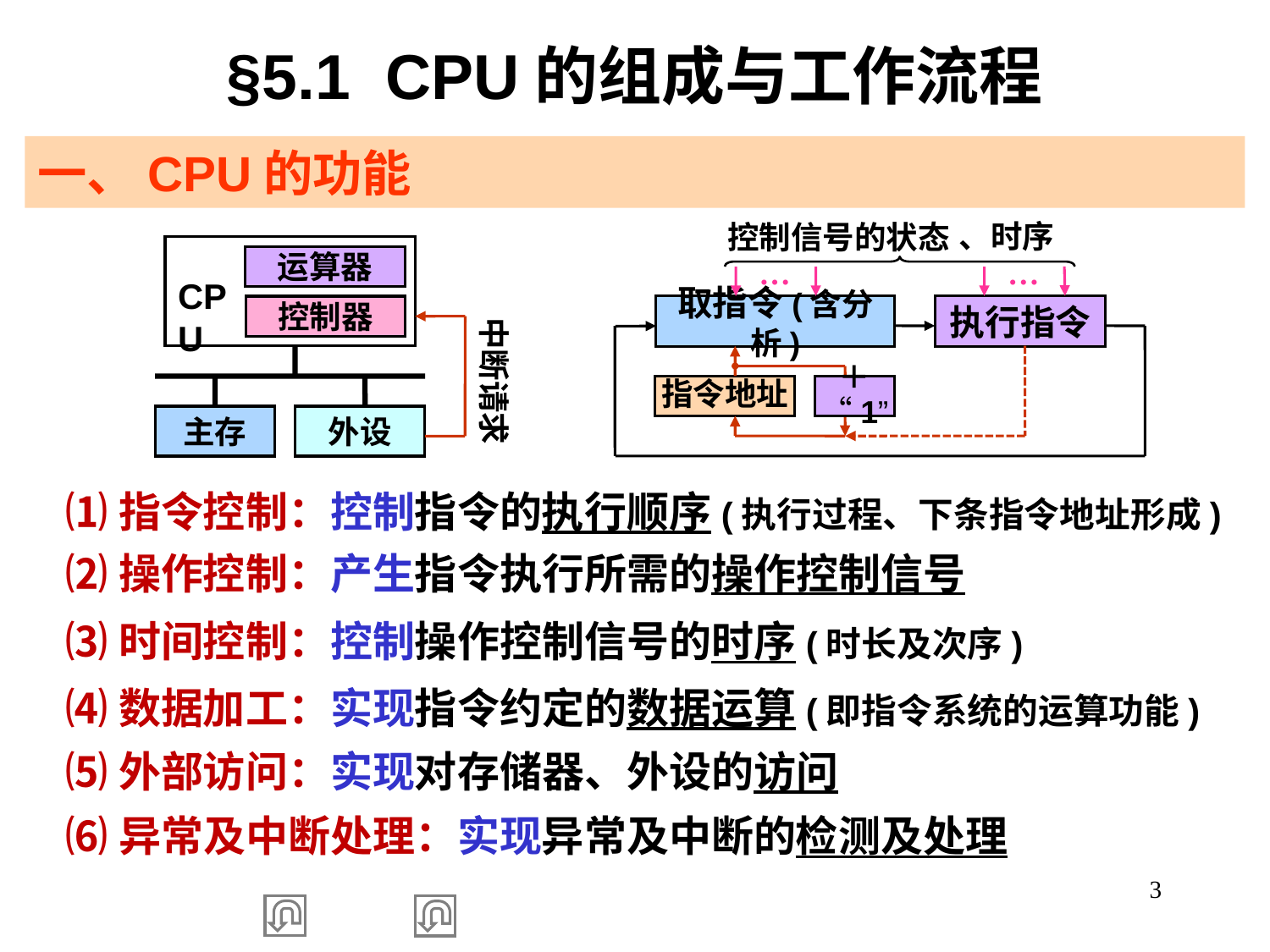

§5.1  CPU的组成与工作流程
一、CPU的功能
、时序

控制信号的状态
…
…

运算器
CPU
控制器

主存
外设
取指令(含分析)
执行指令

中断请求

指令地址
＋“1”

   ⑴指令控制：控制指令的执行顺序(执行过程、下条指令地址形成)
   ⑵操作控制：产生指令执行所需的操作控制信号
   ⑶时间控制：控制操作控制信号的时序(时长及次序)
   ⑷数据加工：实现指令约定的数据运算(即指令系统的运算功能)
   ⑸外部访问：实现对存储器、外设的访问
   ⑹异常及中断处理：实现异常及中断的检测及处理
3